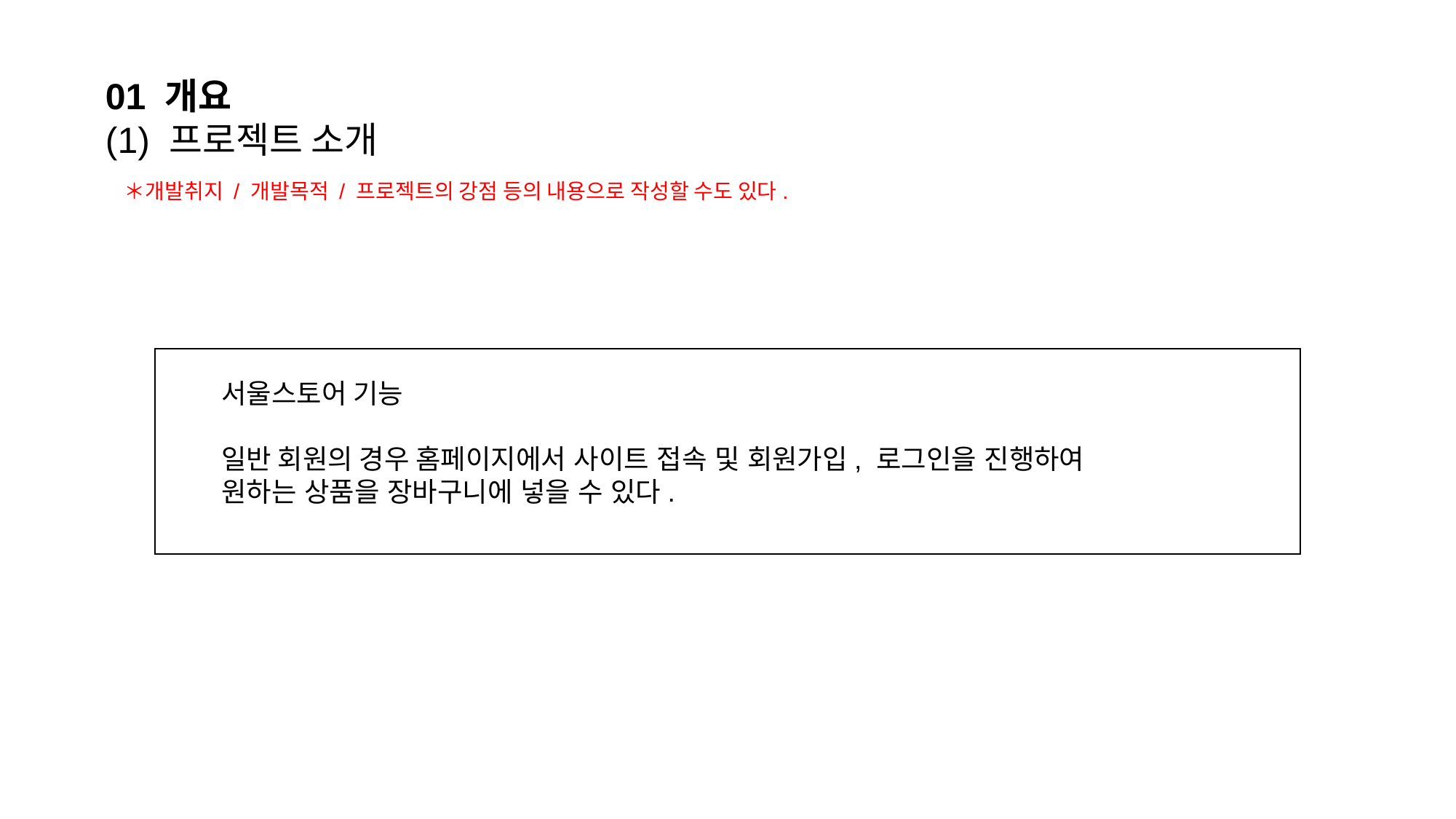

01 개요
(1) 프로젝트 소개
＊개발취지 / 개발목적 / 프로젝트의 강점 등의 내용으로 작성할 수도 있다.

서울스토어 기능

일반 회원의 경우 홈페이지에서 사이트 접속 및 회원가입, 로그인을 진행하여
원하는 상품을 장바구니에 넣을 수 있다.